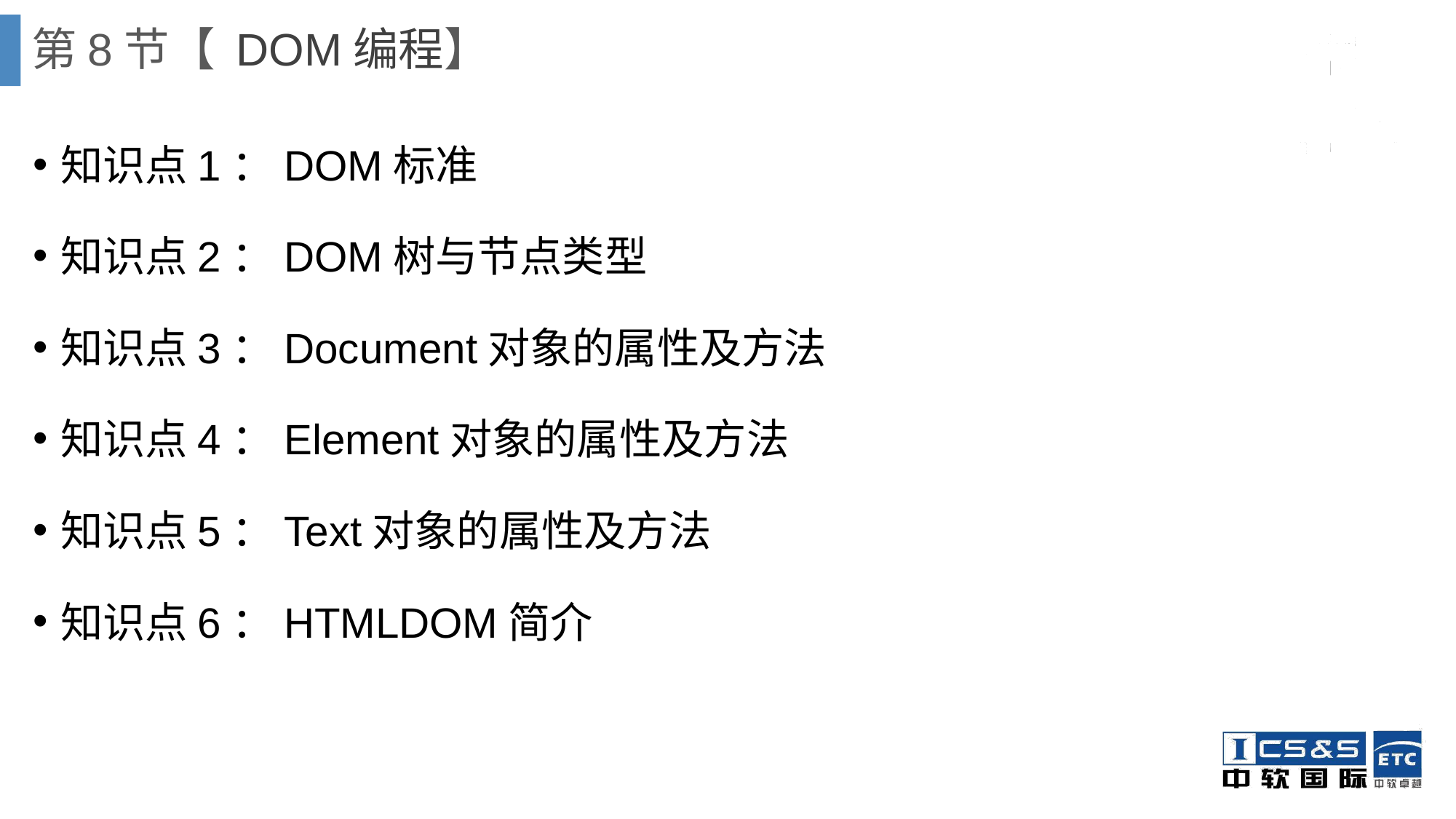

# 第8节【 DOM编程】
知识点1：DOM标准
知识点2：DOM树与节点类型
知识点3：Document对象的属性及方法
知识点4：Element对象的属性及方法
知识点5：Text对象的属性及方法
知识点6：HTMLDOM简介